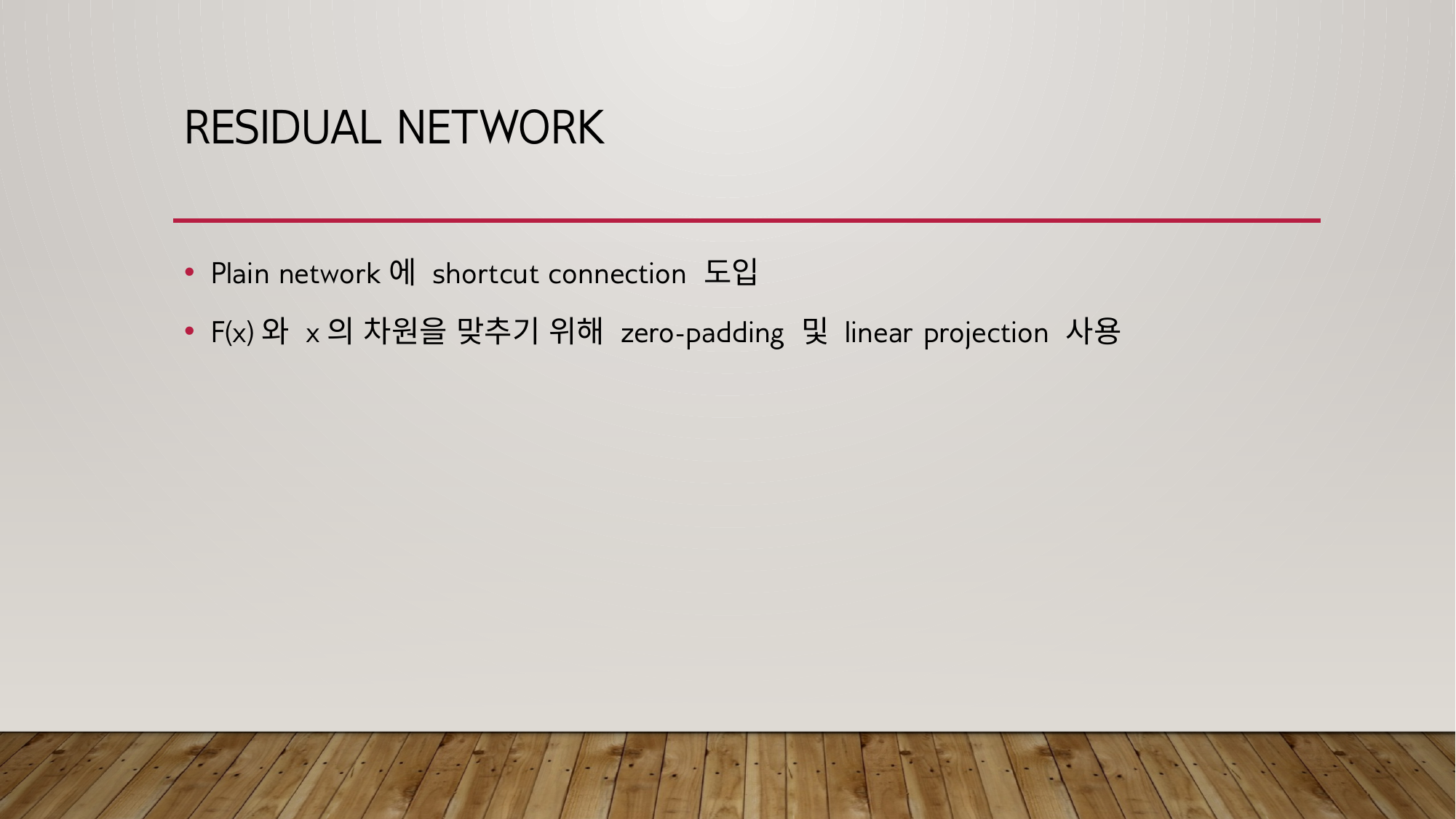

# RESidual Network
Plain network에 shortcut connection 도입
F(x)와 x의 차원을 맞추기 위해 zero-padding 및 linear projection 사용